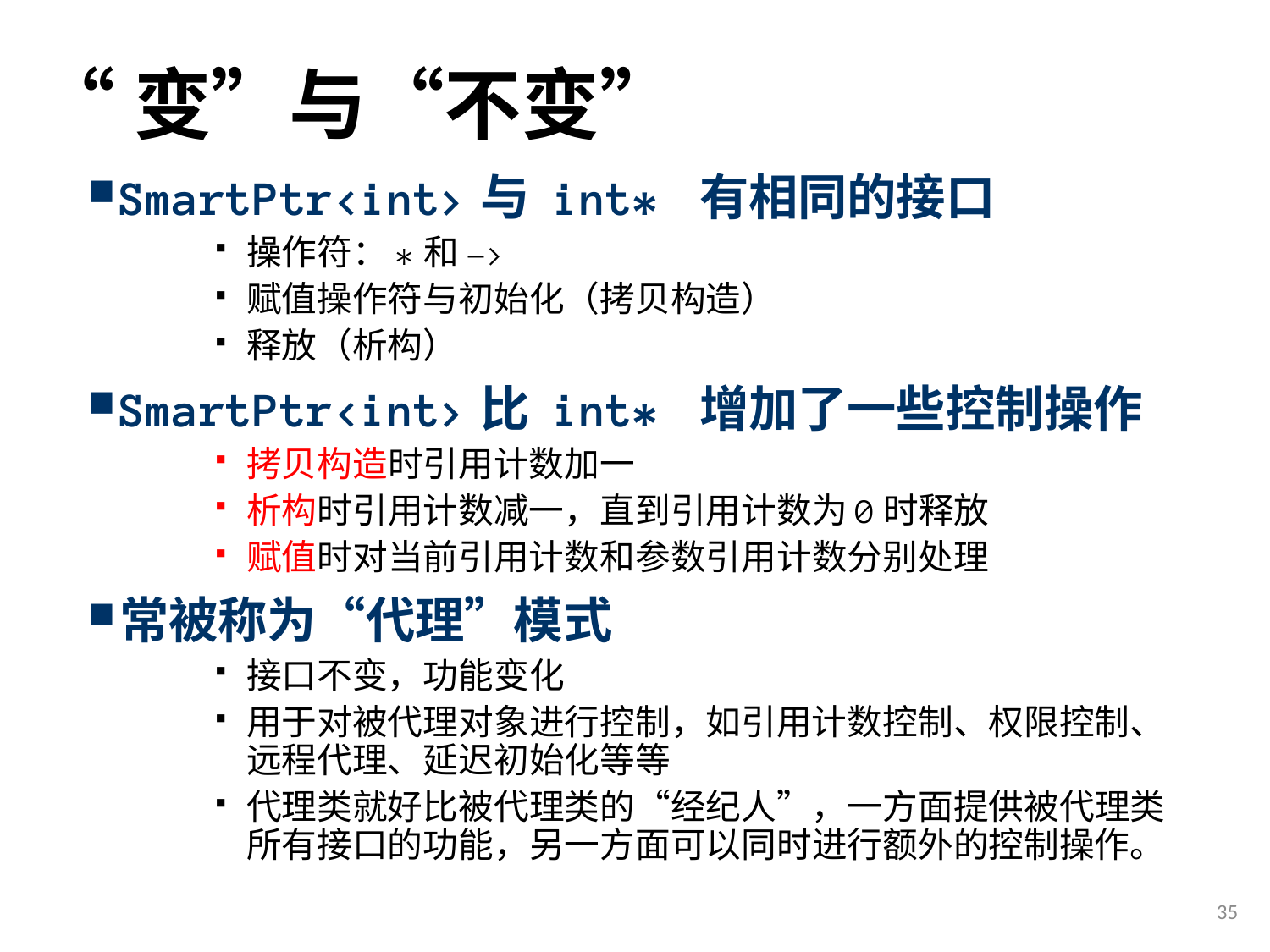

# “变”与“不变”
SmartPtr<int>与 int* 有相同的接口
操作符：*和->
赋值操作符与初始化（拷贝构造）
释放（析构）
SmartPtr<int>比 int* 增加了一些控制操作
拷贝构造时引用计数加一
析构时引用计数减一，直到引用计数为0时释放
赋值时对当前引用计数和参数引用计数分别处理
常被称为“代理”模式
接口不变，功能变化
用于对被代理对象进行控制，如引用计数控制、权限控制、远程代理、延迟初始化等等
代理类就好比被代理类的“经纪人”，一方面提供被代理类所有接口的功能，另一方面可以同时进行额外的控制操作。

35